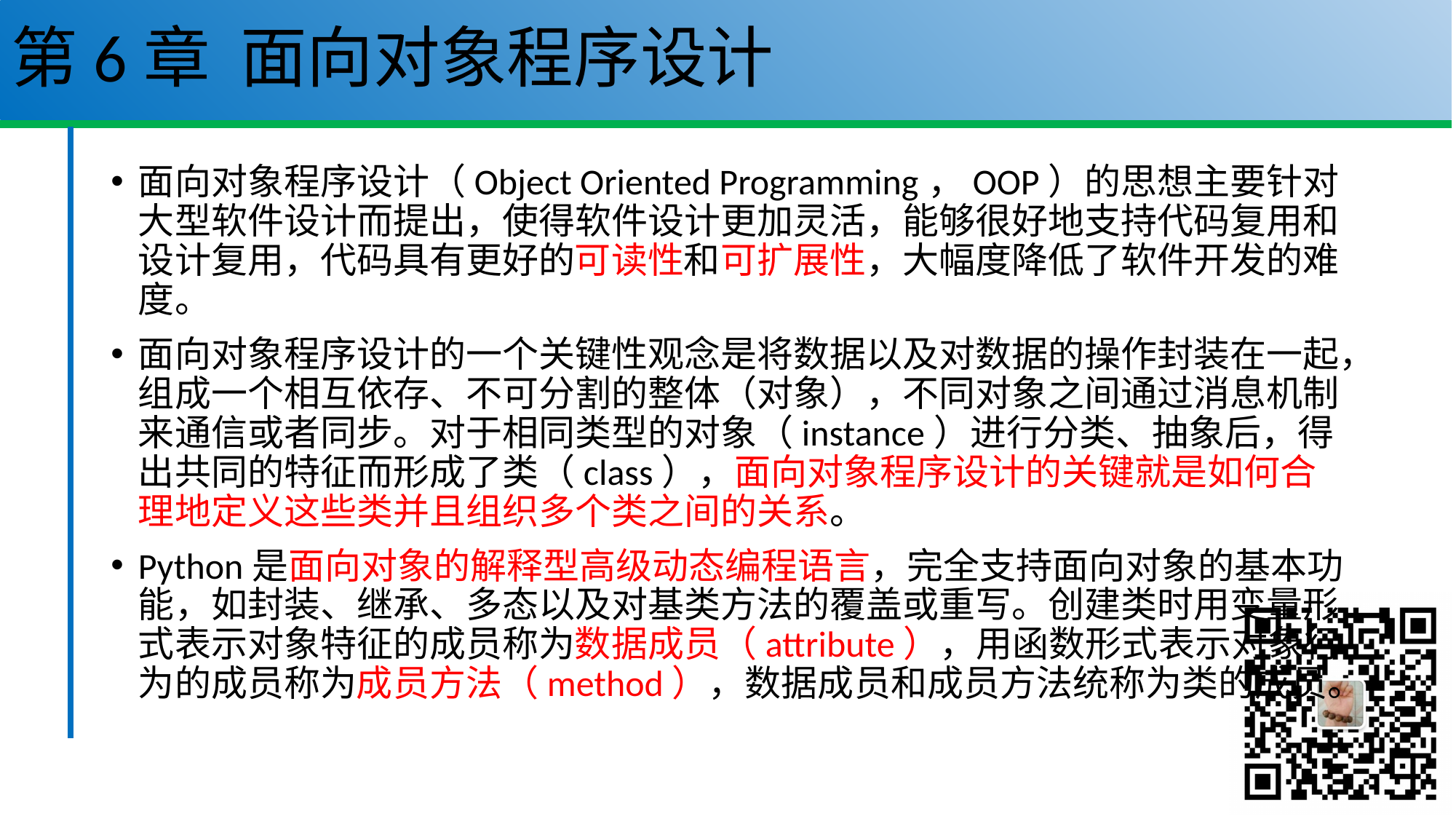

# 第6章  面向对象程序设计
面向对象程序设计（Object Oriented Programming，OOP）的思想主要针对大型软件设计而提出，使得软件设计更加灵活，能够很好地支持代码复用和设计复用，代码具有更好的可读性和可扩展性，大幅度降低了软件开发的难度。
面向对象程序设计的一个关键性观念是将数据以及对数据的操作封装在一起，组成一个相互依存、不可分割的整体（对象），不同对象之间通过消息机制来通信或者同步。对于相同类型的对象（instance）进行分类、抽象后，得出共同的特征而形成了类（class），面向对象程序设计的关键就是如何合理地定义这些类并且组织多个类之间的关系。
Python是面向对象的解释型高级动态编程语言，完全支持面向对象的基本功能，如封装、继承、多态以及对基类方法的覆盖或重写。创建类时用变量形式表示对象特征的成员称为数据成员（attribute），用函数形式表示对象行为的成员称为成员方法（method），数据成员和成员方法统称为类的成员。

2